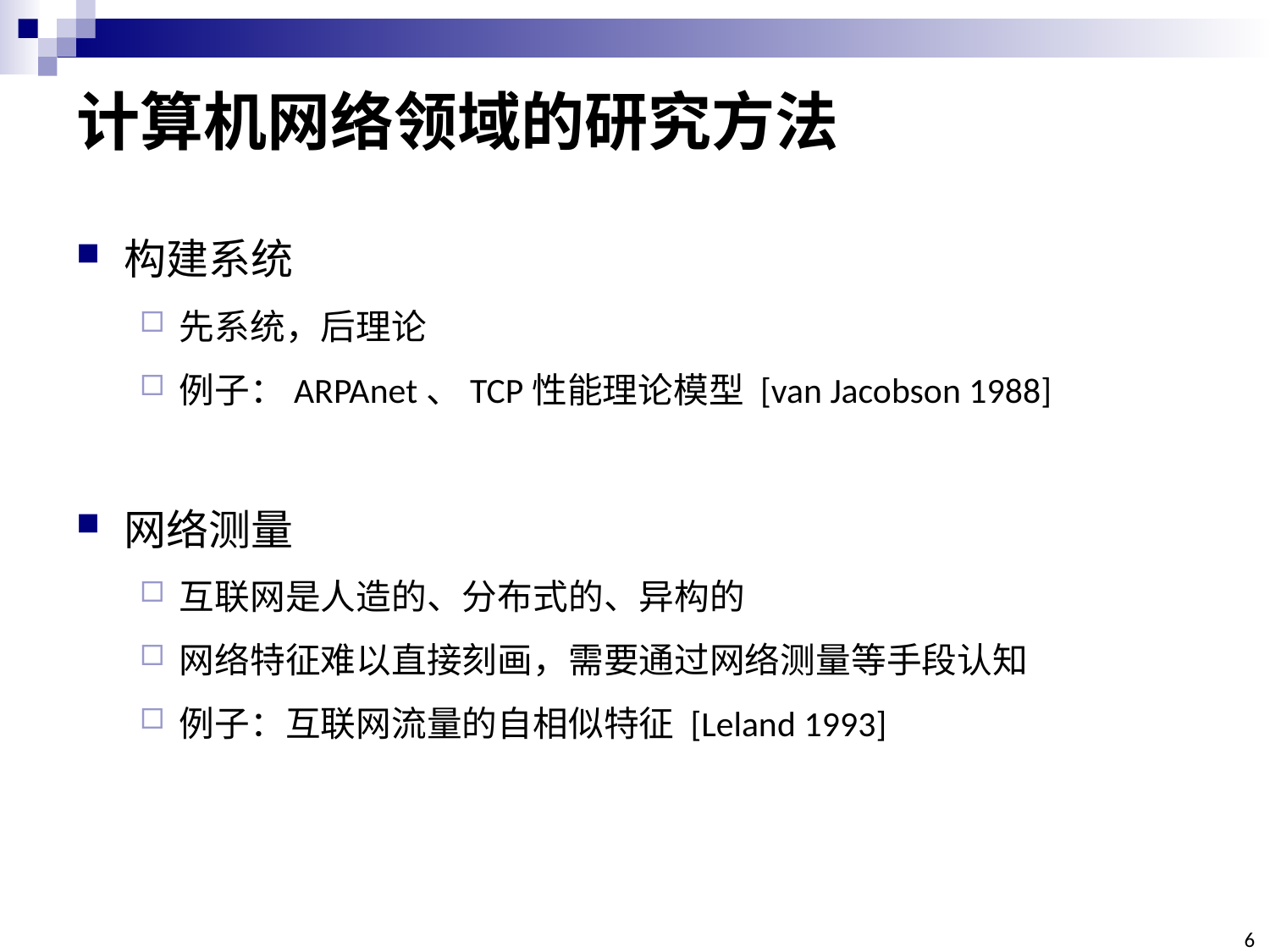

# 计算机网络领域的研究方法
构建系统
先系统，后理论
例子：ARPAnet、TCP性能理论模型 [van Jacobson 1988]

网络测量
互联网是人造的、分布式的、异构的
网络特征难以直接刻画，需要通过网络测量等手段认知
例子：互联网流量的自相似特征 [Leland 1993]
6